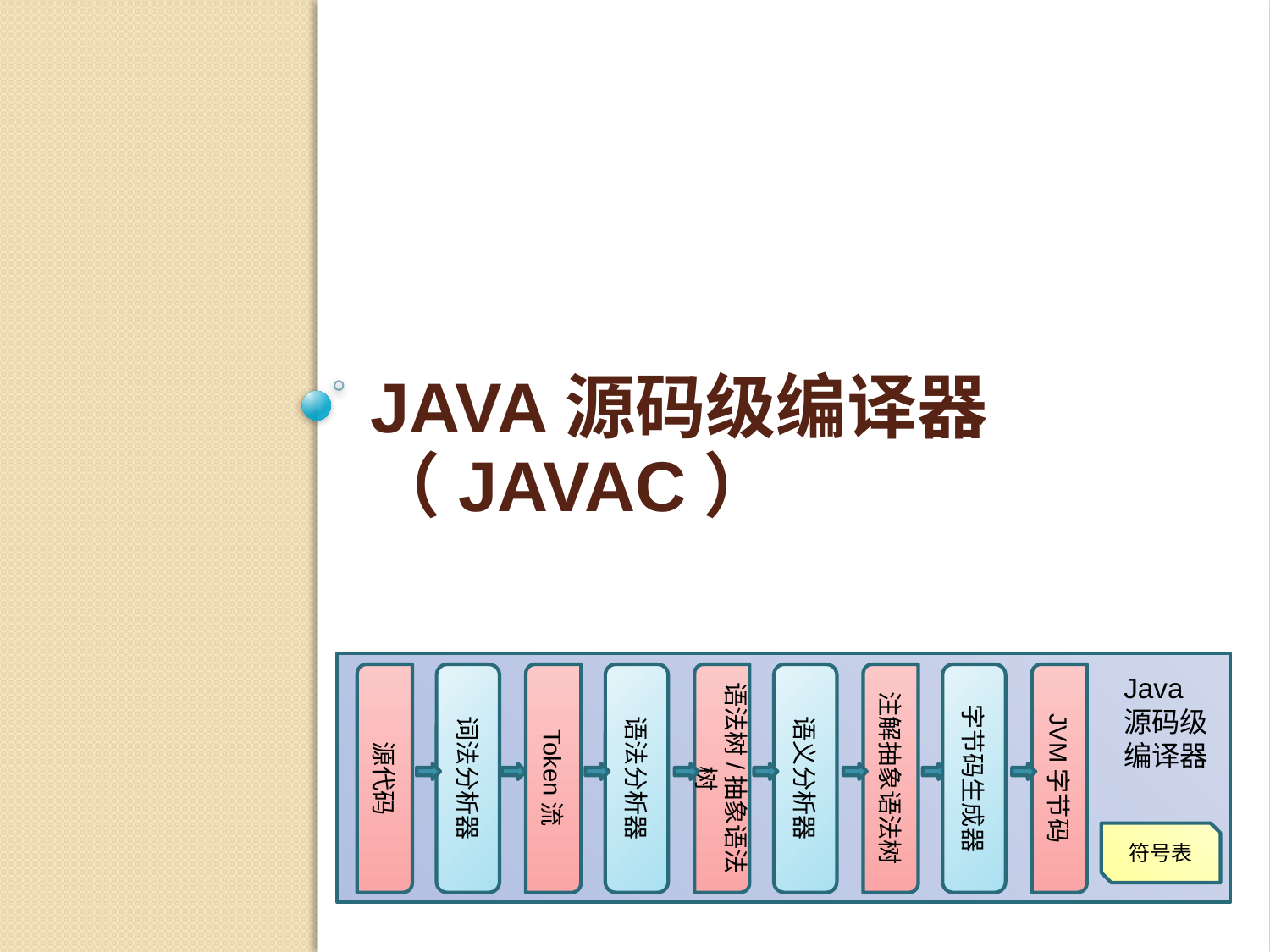

# Java源码级编译器（javac）

源代码
词法分析器
Token流
语法分析器
语法树/抽象语法树
语义分析器
注解抽象语法树
字节码生成器
JVM字节码
Java
源码级
编译器

符号表